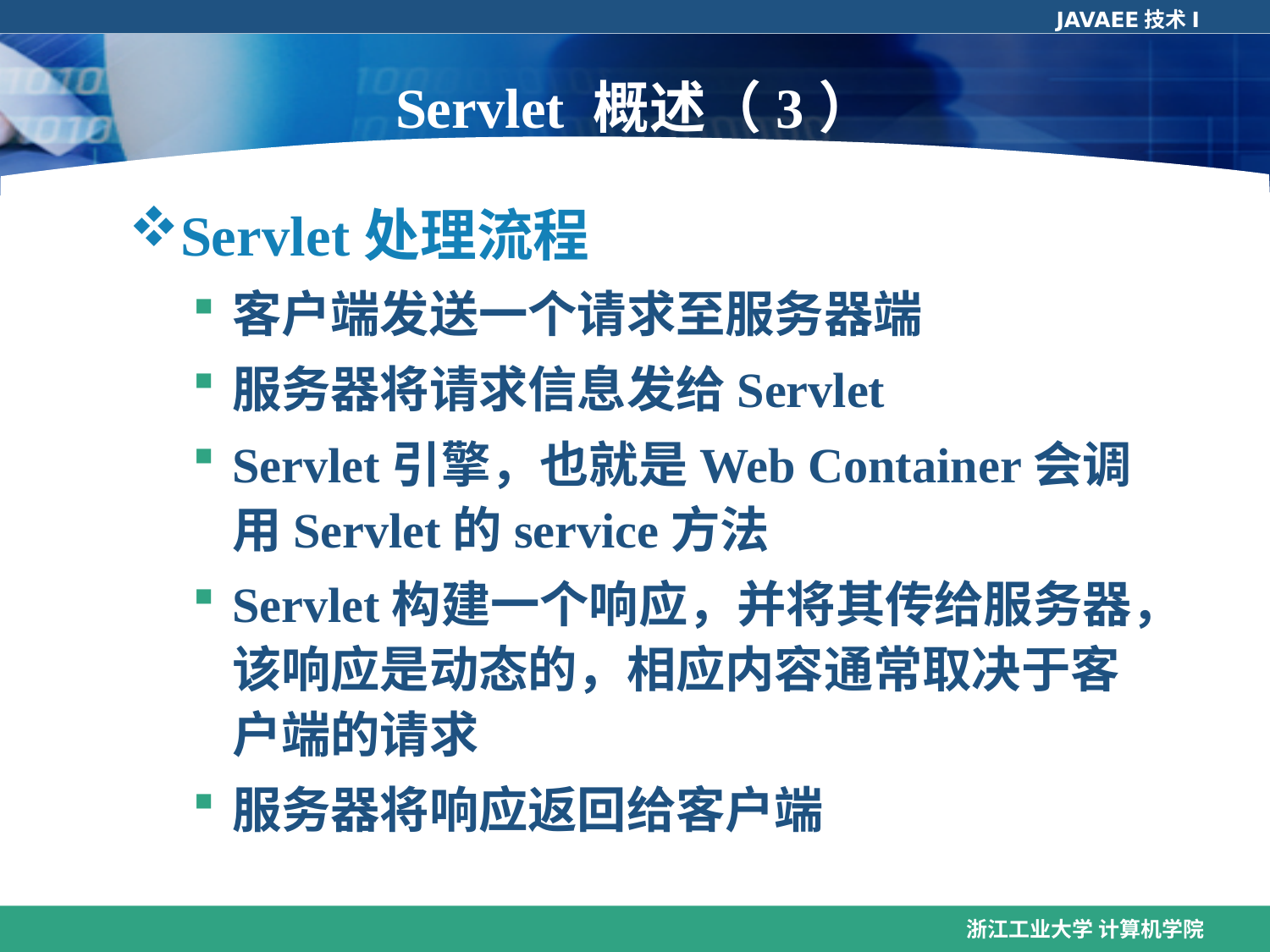

Servlet 概述（3）
Servlet处理流程
客户端发送一个请求至服务器端
服务器将请求信息发给Servlet
Servlet引擎，也就是Web Container会调用Servlet的service方法
Servlet构建一个响应，并将其传给服务器，该响应是动态的，相应内容通常取决于客户端的请求
服务器将响应返回给客户端